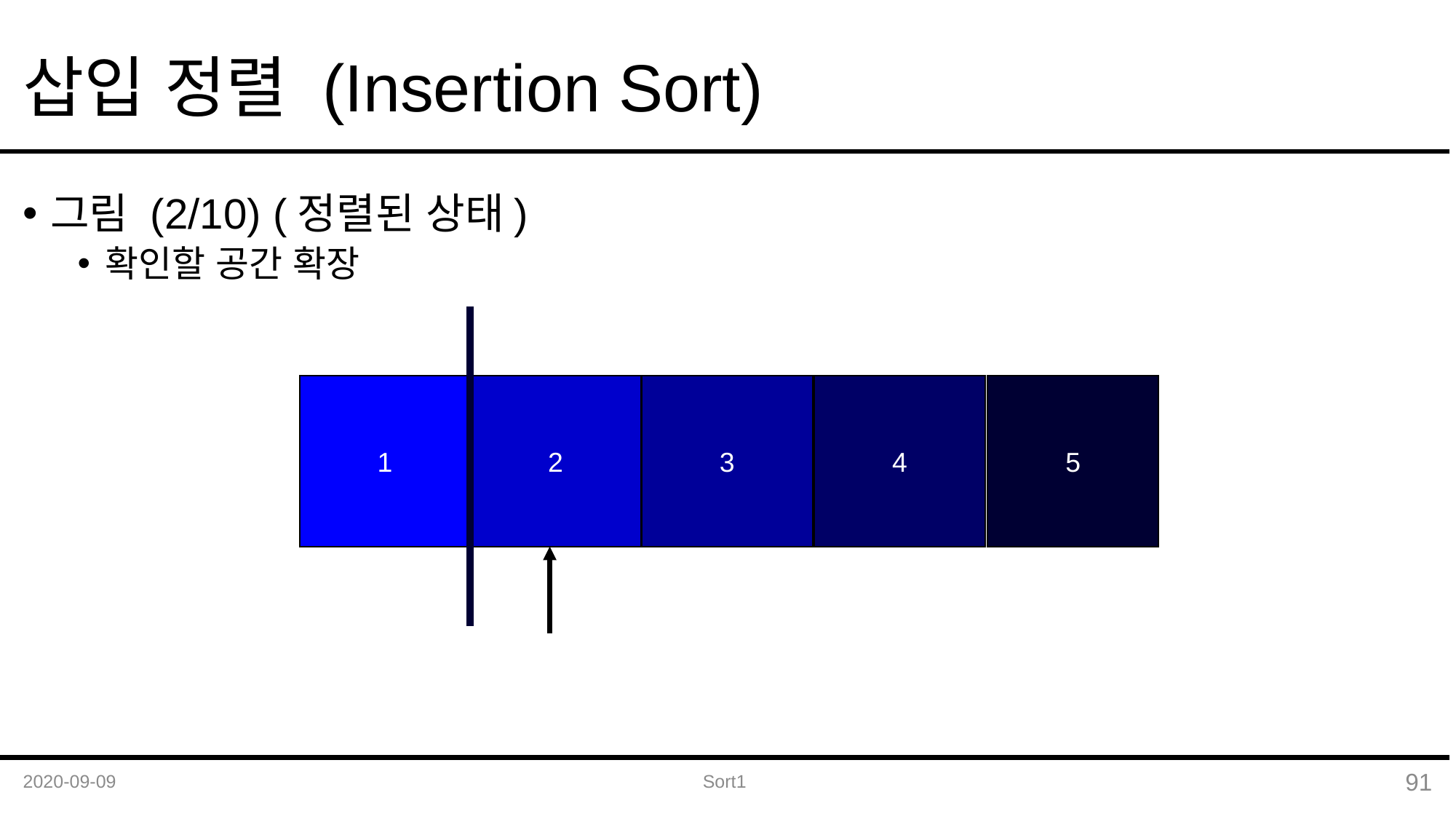

# 삽입 정렬 (Insertion Sort)
그림 (2/10) (정렬된 상태)
확인할 공간 확장
5
4
2
3
1
2020-09-09
Sort1
91